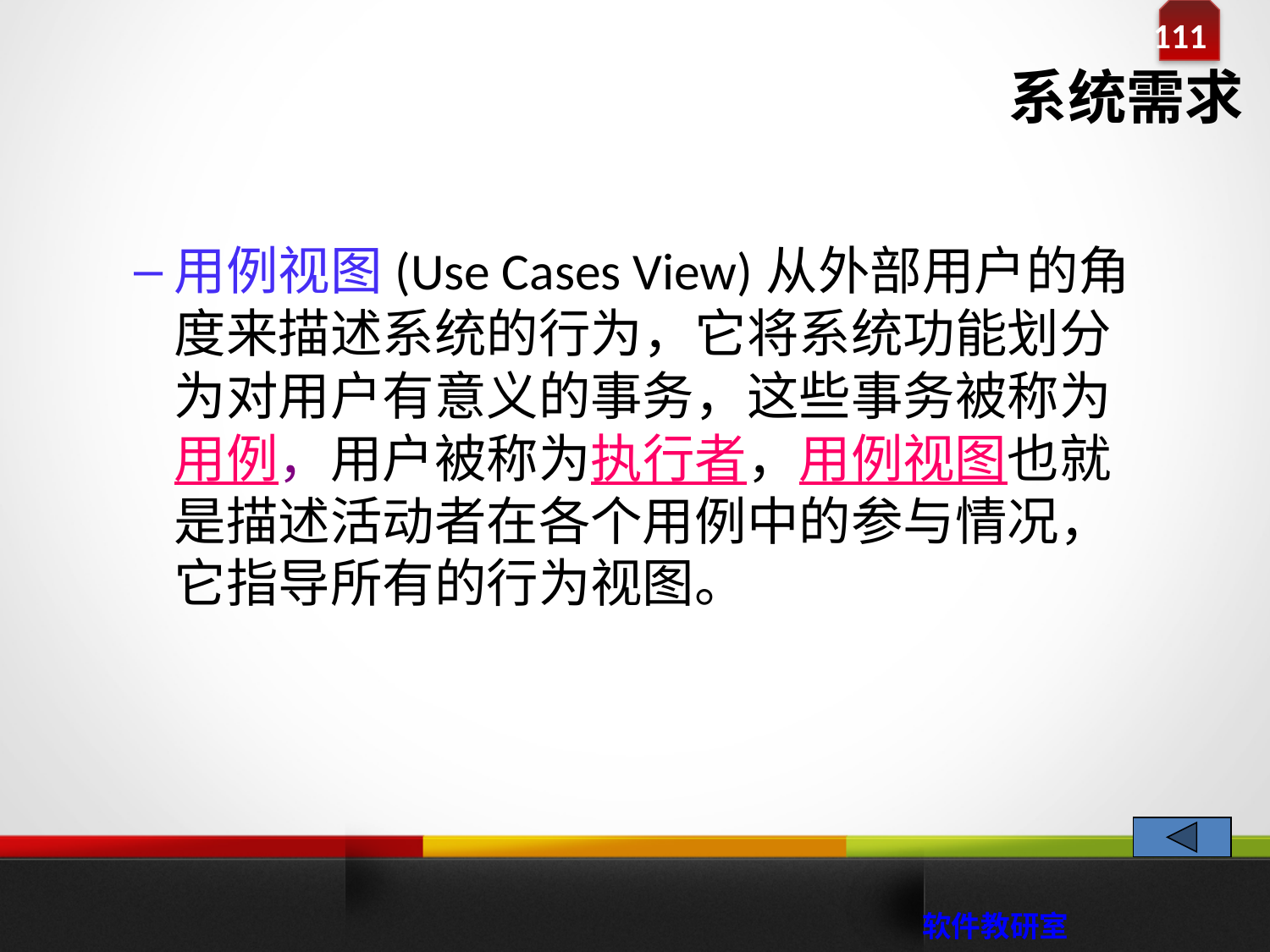

系统需求
用例视图(Use Cases View)从外部用户的角度来描述系统的行为，它将系统功能划分为对用户有意义的事务，这些事务被称为用例，用户被称为执行者，用例视图也就是描述活动者在各个用例中的参与情况，它指导所有的行为视图。

                                     软件教研室